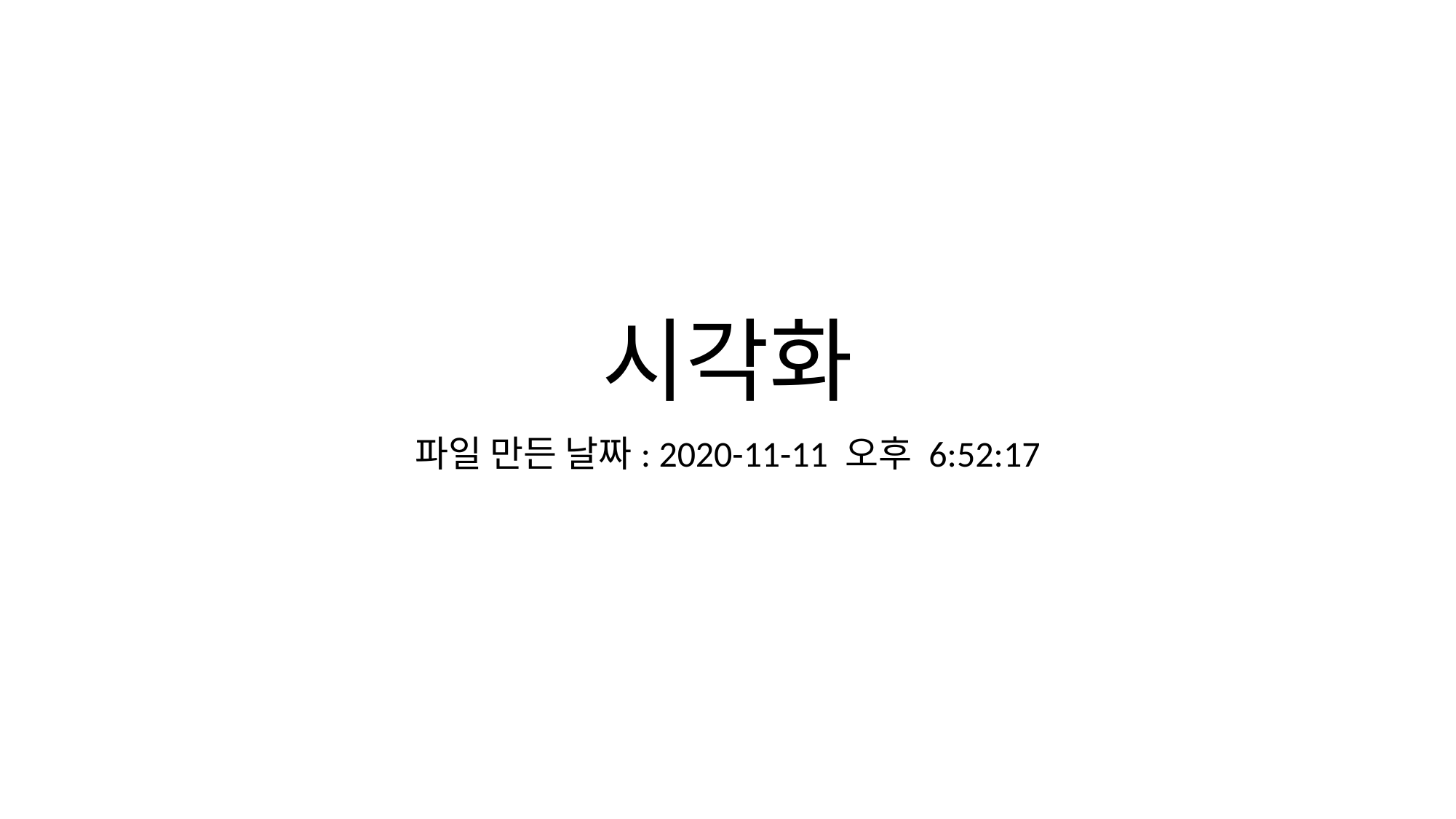

# 시각화
파일 만든 날짜: 2020-11-11 오후 6:52:17